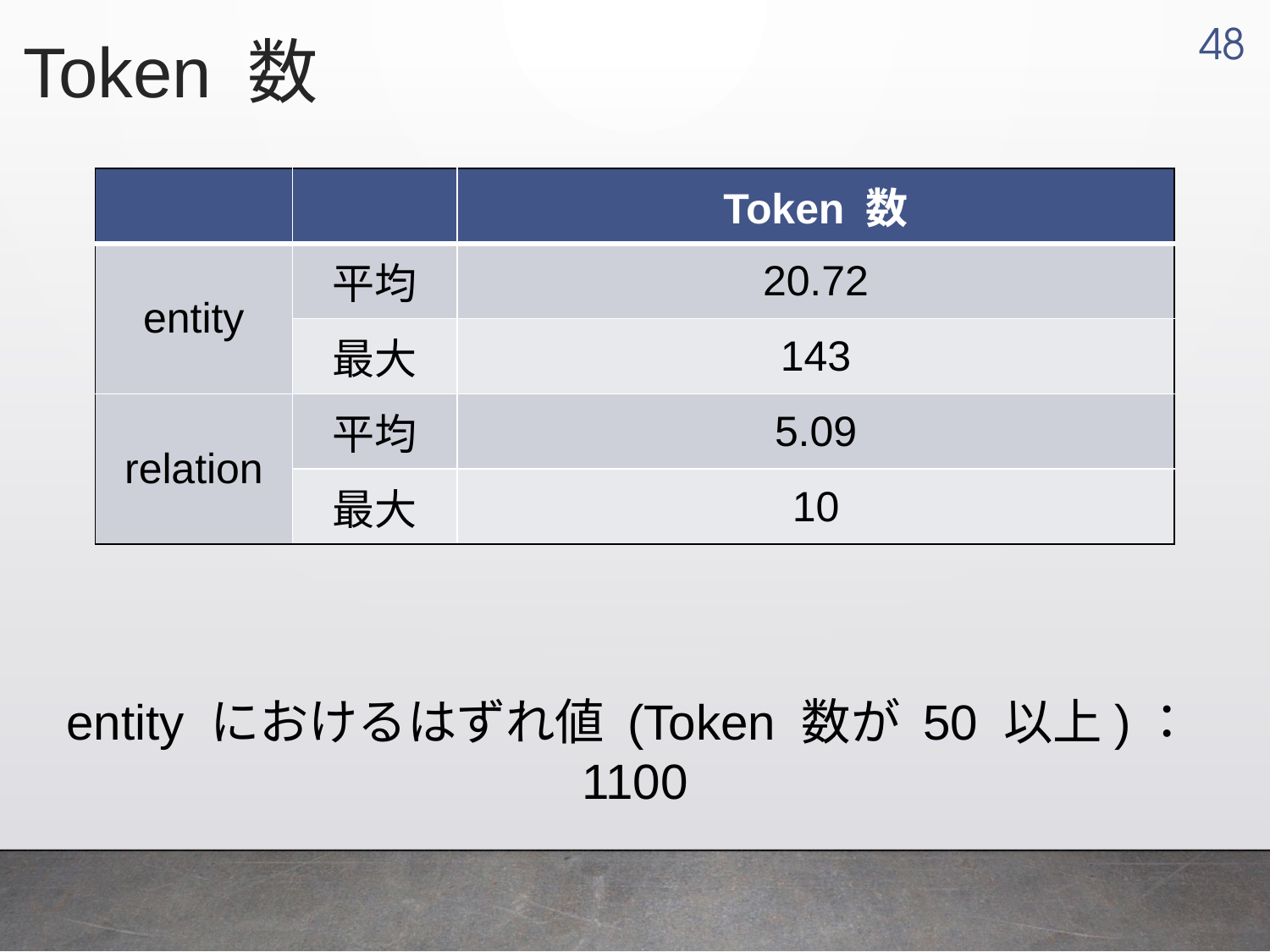

Token 数
48
|  |  | Token 数 |
| --- | --- | --- |
| entity | 平均 | 20.72 |
|  | 最大 | 143 |
| relation | 平均 | 5.09 |
|  | 最大 | 10 |
entity におけるはずれ値 (Token 数が 50 以上)：1100